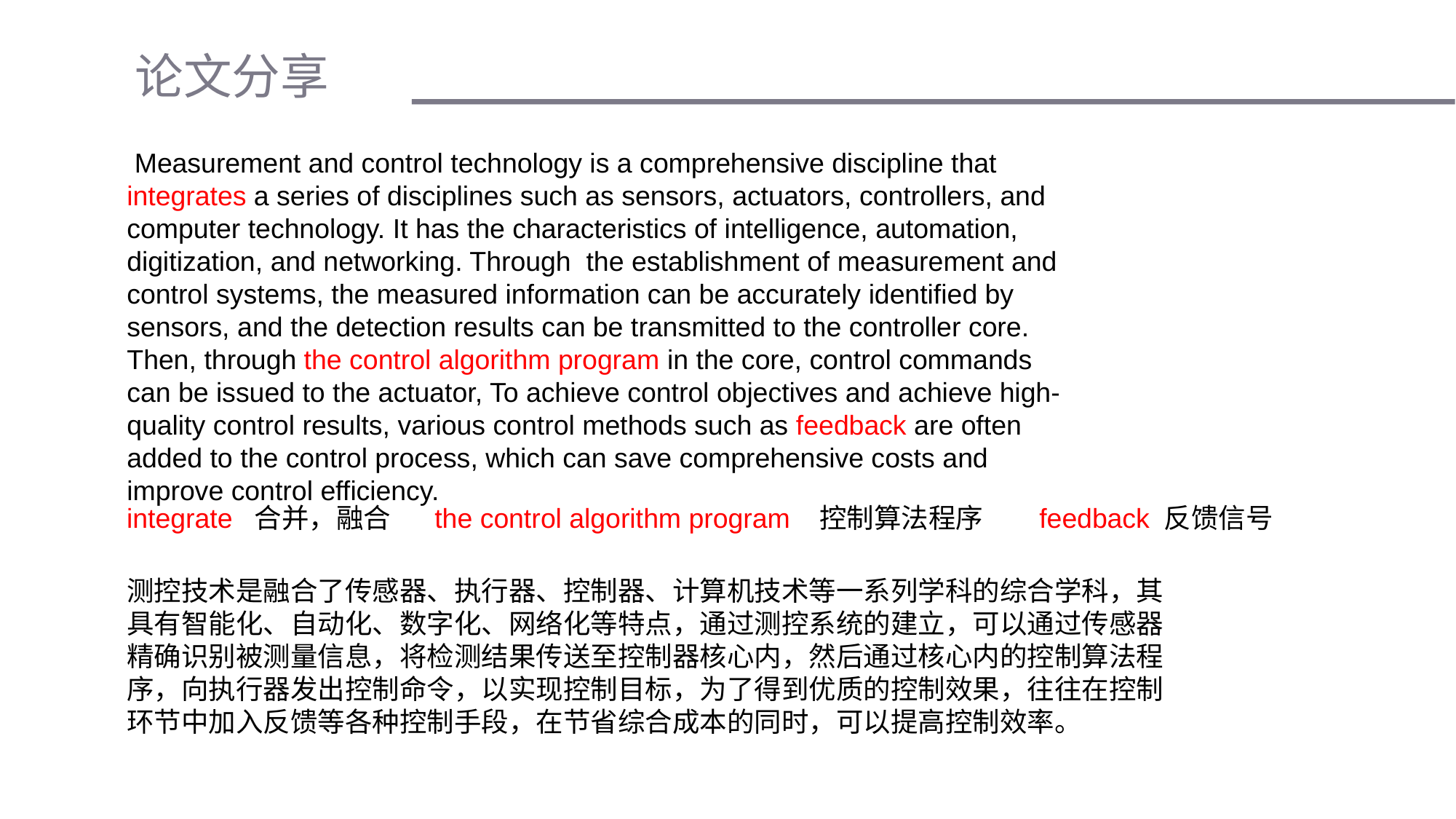

论文分享

 Measurement and control technology is a comprehensive discipline that integrates a series of disciplines such as sensors, actuators, controllers, and computer technology. It has the characteristics of intelligence, automation, digitization, and networking. Through  the establishment of measurement and control systems, the measured information can be accurately identified by sensors, and the detection results can be transmitted to the controller core. Then, through the control algorithm program in the core, control commands can be issued to the actuator, To achieve control objectives and achieve high-quality control results, various control methods such as feedback are often added to the control process, which can save comprehensive costs and improve control efficiency.
integrate  合并，融合      the control algorithm program   控制算法程序        feedback 反馈信号
测控技术是融合了传感器、执行器、控制器、计算机技术等一系列学科的综合学科，其具有智能化、自动化、数字化、网络化等特点，通过测控系统的建立，可以通过传感器精确识别被测量信息，将检测结果传送至控制器核心内，然后通过核心内的控制算法程序，向执行器发出控制命令，以实现控制目标，为了得到优质的控制效果，往往在控制环节中加入反馈等各种控制手段，在节省综合成本的同时，可以提高控制效率。